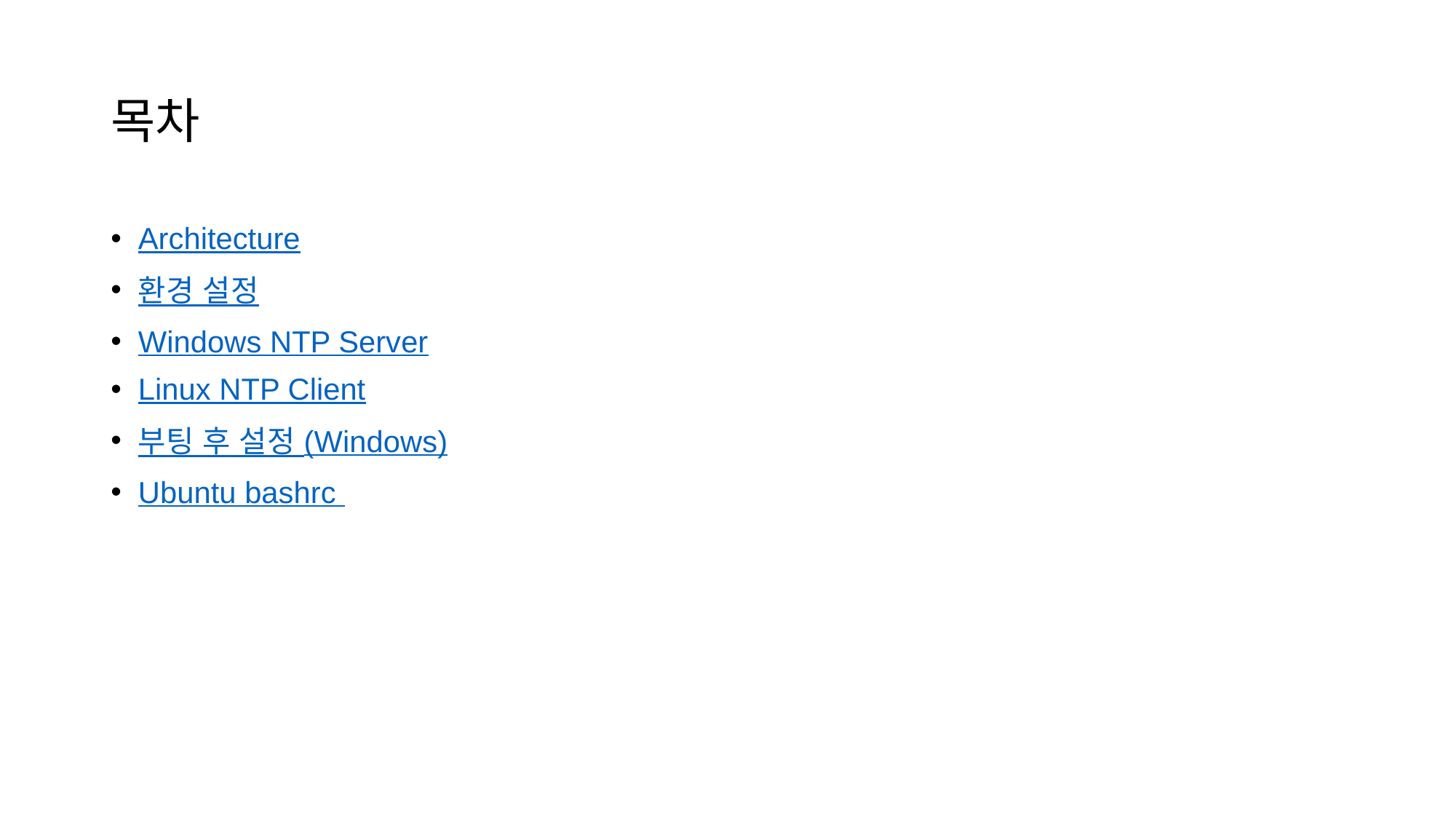

# 목차
Architecture
환경 설정
Windows NTP Server
Linux NTP Client
부팅 후 설정 (Windows)
Ubuntu bashrc